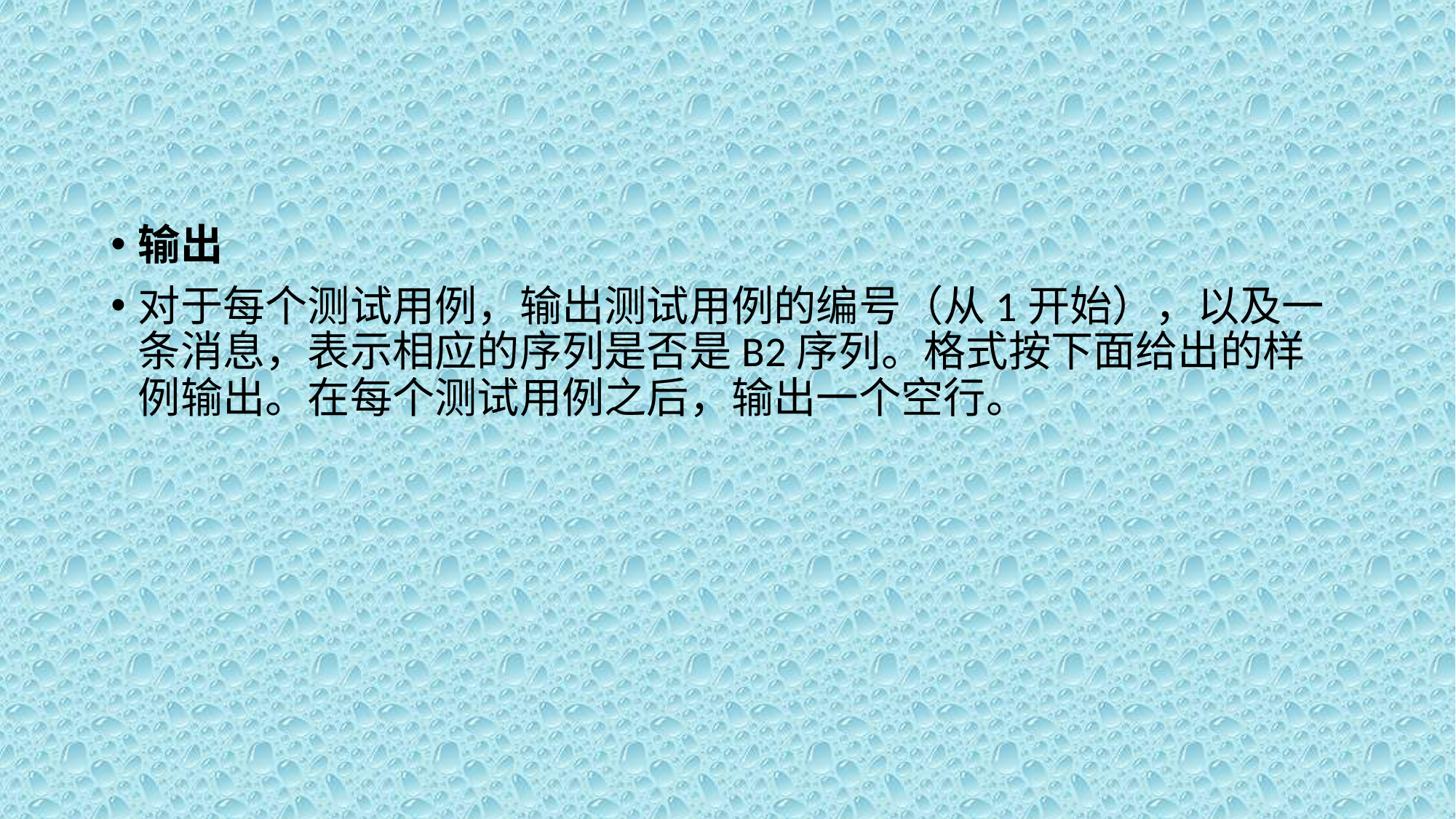

#
输出
对于每个测试用例，输出测试用例的编号（从1开始），以及一条消息，表示相应的序列是否是B2序列。格式按下面给出的样例输出。在每个测试用例之后，输出一个空行。